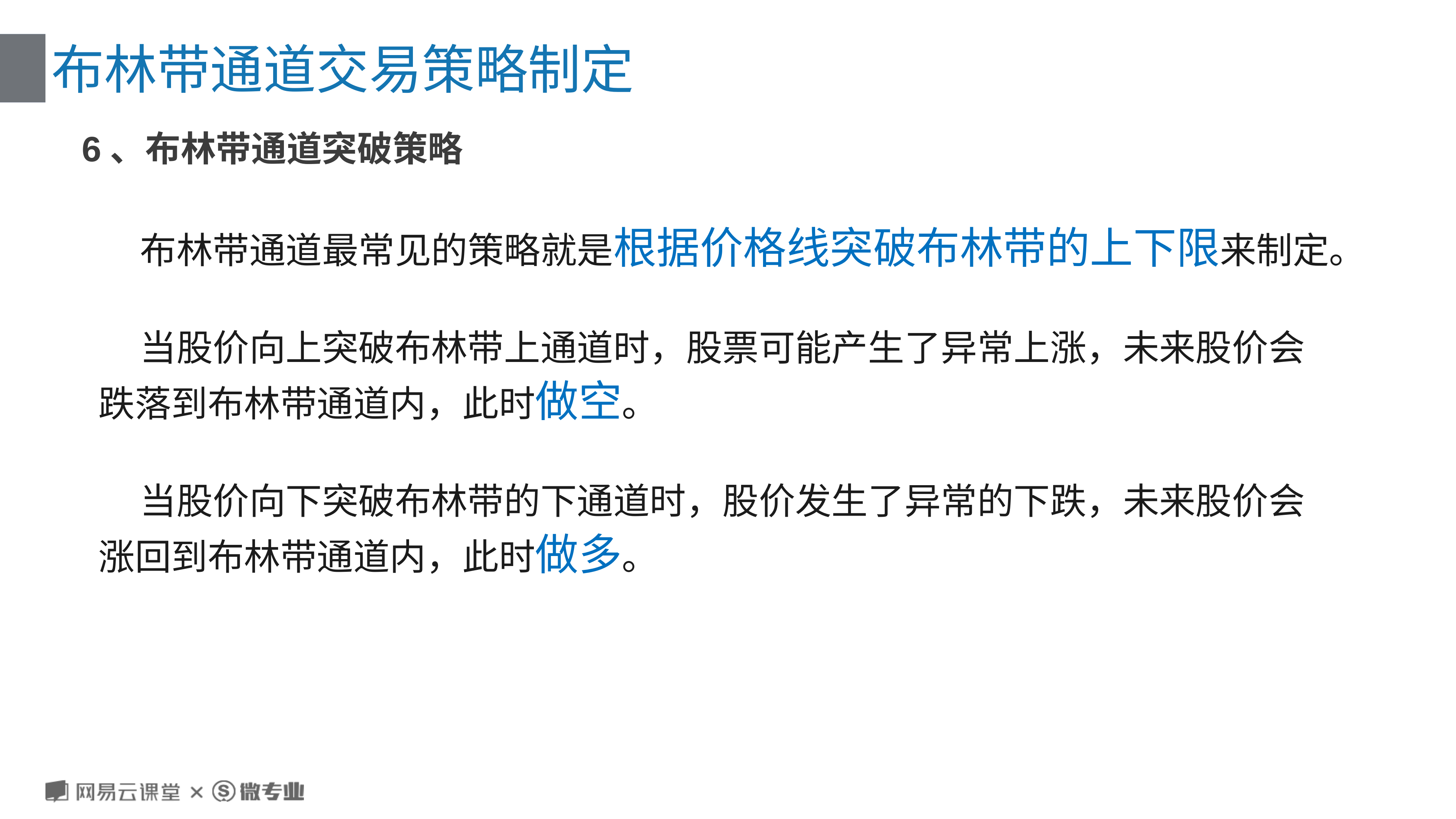

# 布林带通道交易策略制定
6、布林带通道突破策略
    布林带通道最常见的策略就是根据价格线突破布林带的上下限来制定。

    当股价向上突破布林带上通道时，股票可能产生了异常上涨，未来股价会跌落到布林带通道内，此时做空。

    当股价向下突破布林带的下通道时，股价发生了异常的下跌，未来股价会涨回到布林带通道内，此时做多。